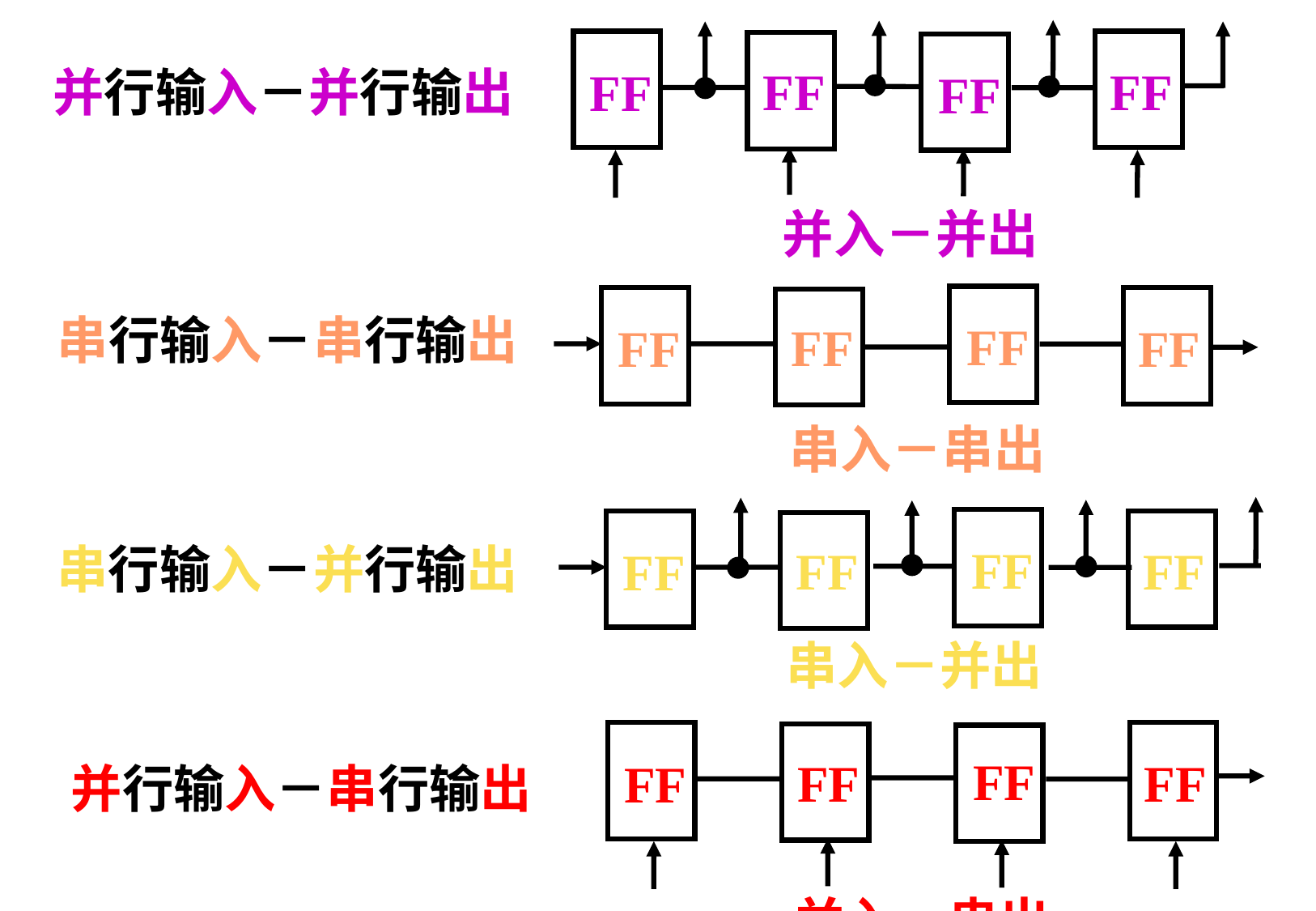

FF
FF
FF
FF

并行输入－并行输出
并入－并出

FF
FF
FF
FF

串行输入－串行输出
串入－串出

FF
FF
FF
FF

串行输入－并行输出
串入－并出

FF
FF
FF
FF

并行输入－串行输出
并入－串出